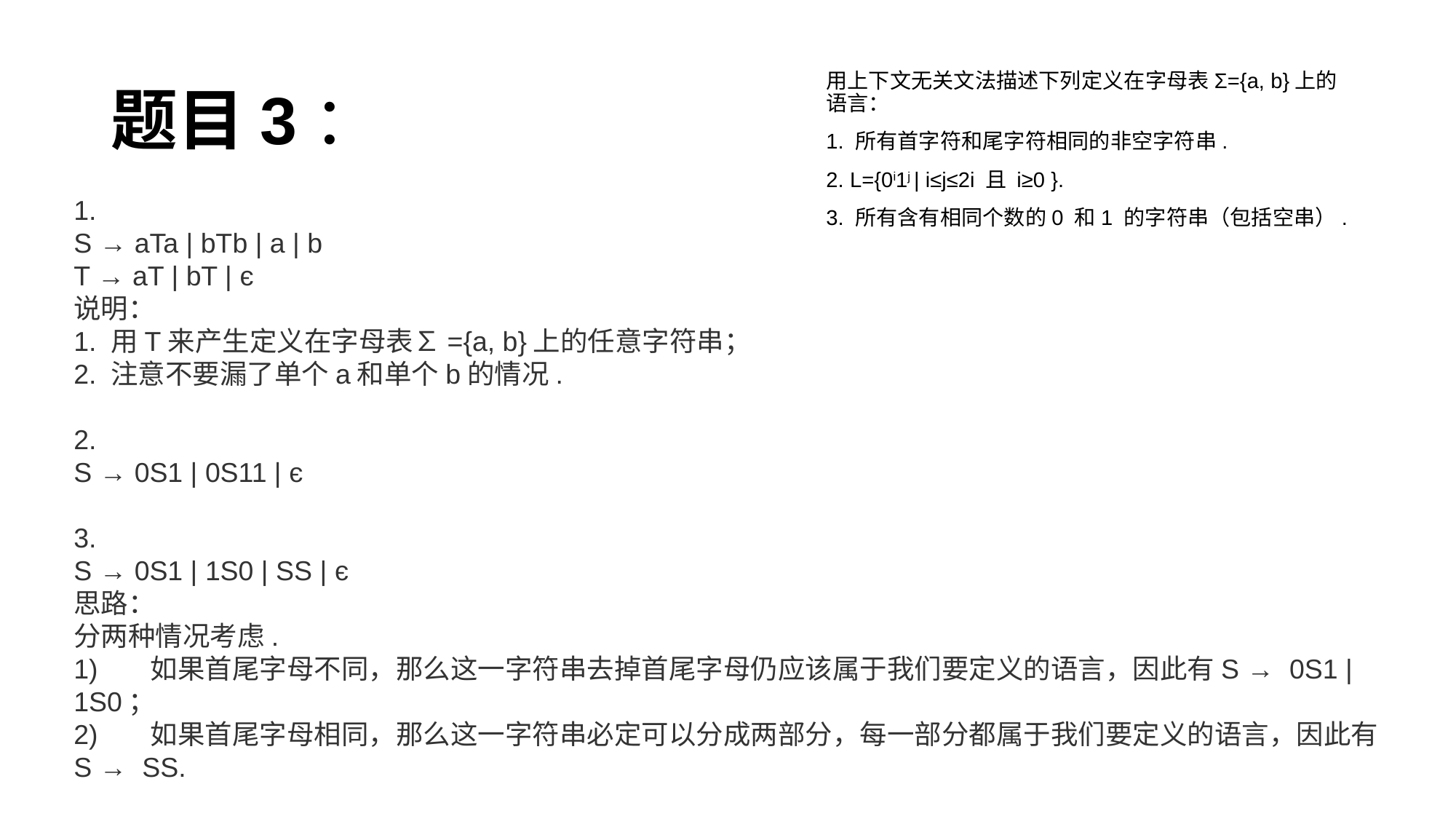

# 题目3：
用上下文无关文法描述下列定义在字母表Σ={a, b}上的语言：
1. 所有首字符和尾字符相同的非空字符串.
2. L={0i1j | i≤j≤2i 且 i≥0 }.
3. 所有含有相同个数的0 和1 的字符串（包括空串）.

1.
S → aTa | bTb | a | b
T → aT | bT | є
说明：
1. 用T来产生定义在字母表∑={a, b}上的任意字符串；
2. 注意不要漏了单个a和单个b的情况.

2.
S → 0S1 | 0S11 | є

3.
S → 0S1 | 1S0 | SS | є
思路：
分两种情况考虑.
1)      如果首尾字母不同，那么这一字符串去掉首尾字母仍应该属于我们要定义的语言，因此有S →  0S1 | 1S0；
2)      如果首尾字母相同，那么这一字符串必定可以分成两部分，每一部分都属于我们要定义的语言，因此有S →  SS.